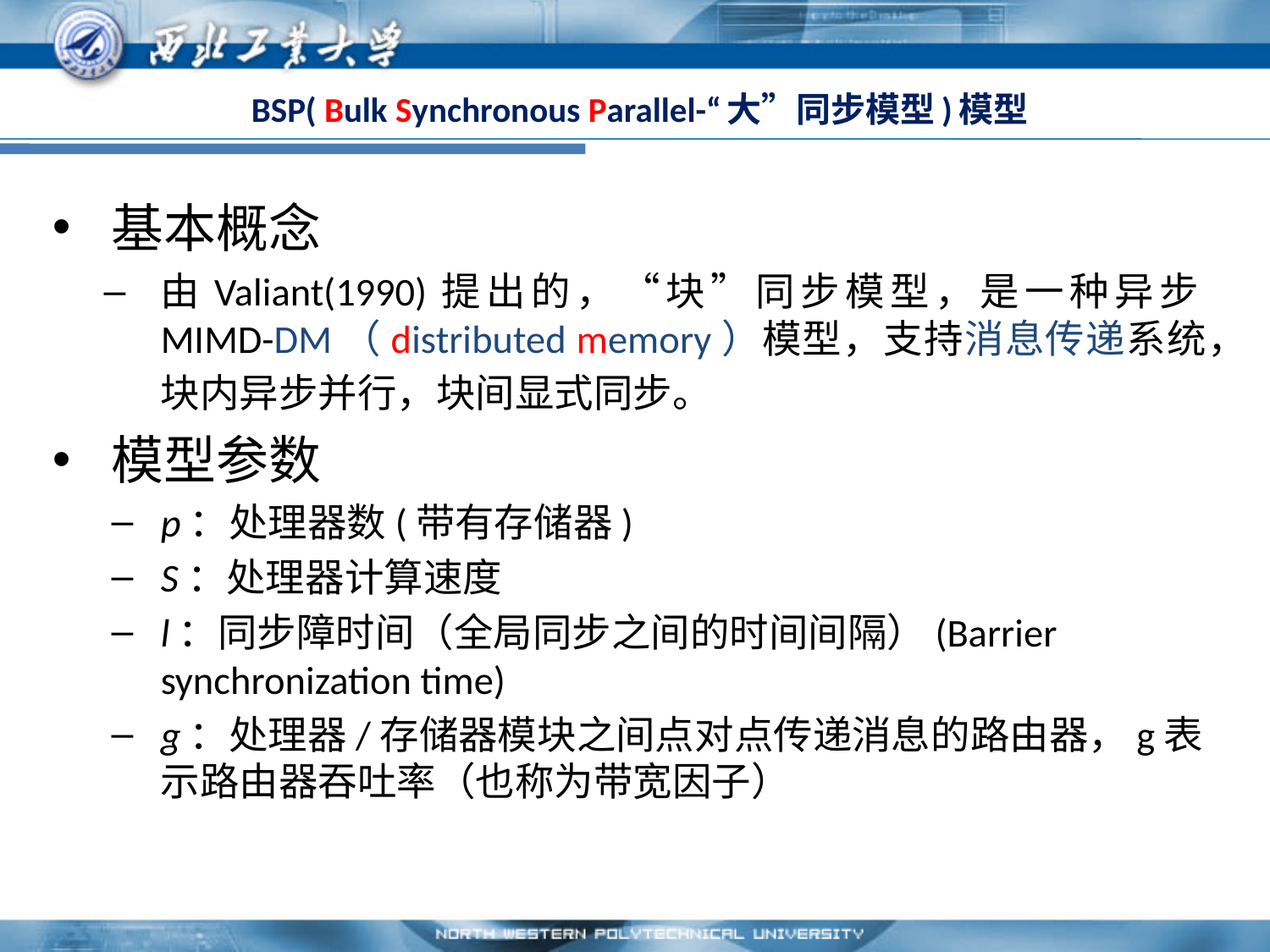

# BSP( Bulk Synchronous Parallel-“大”同步模型)模型
基本概念
由Valiant(1990)提出的，“块”同步模型，是一种异步MIMD-DM（distributed memory）模型，支持消息传递系统，块内异步并行，块间显式同步。
模型参数
p：处理器数(带有存储器)
S：处理器计算速度
l：同步障时间（全局同步之间的时间间隔）(Barrier synchronization time)
g：处理器/存储器模块之间点对点传递消息的路由器，g表示路由器吞吐率（也称为带宽因子）